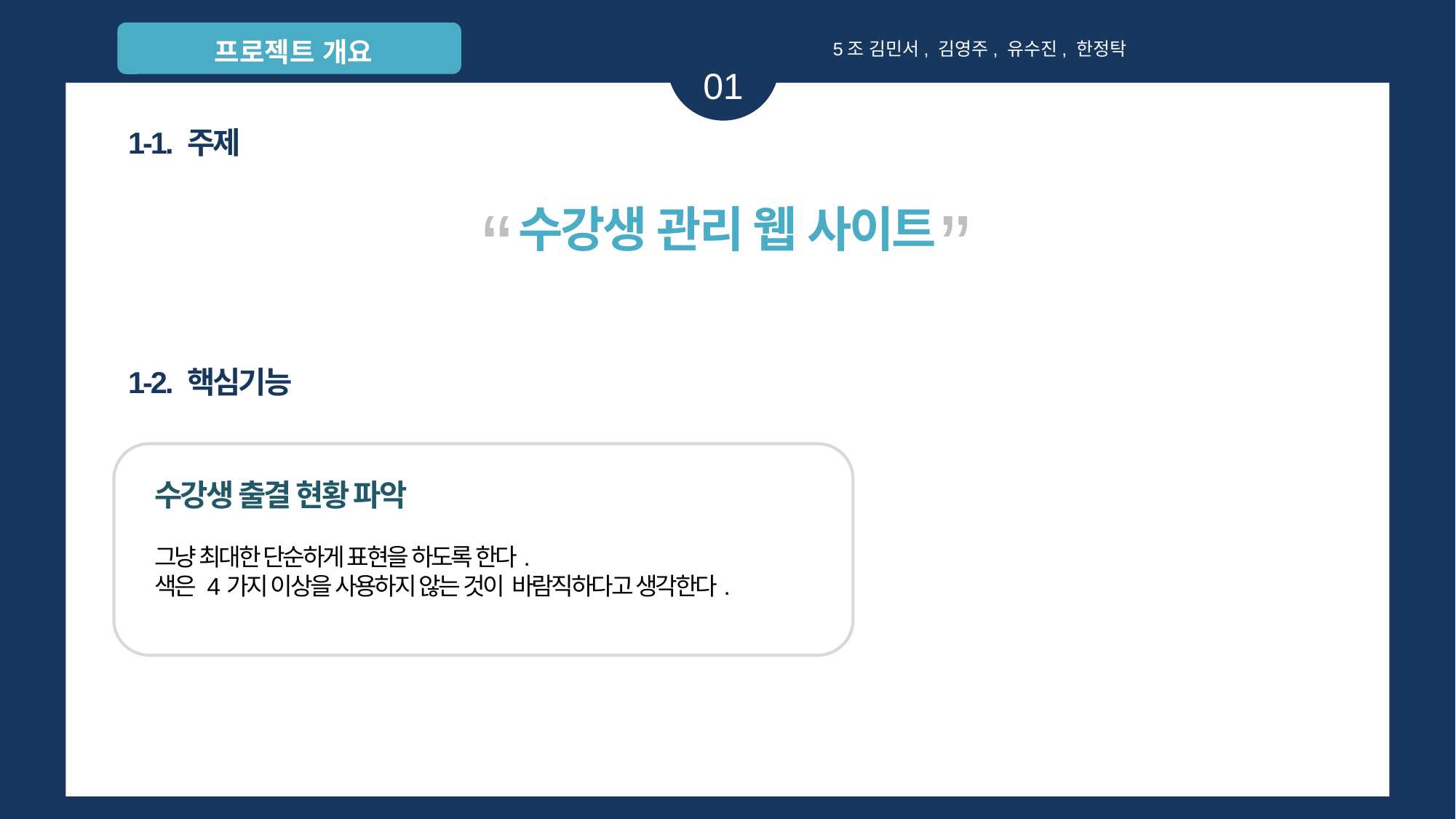

프로젝트 개요
분석
5조 김민서, 김영주, 유수진, 한정탁
01

1-1. 주제
“민희블로그”는 심플한 피피티를 얻을 수 있는 좋은 블로그 이다.
“                 ”
수강생 관리 웹 사이트

소제목
내용을 입력하세요

소제목
내용을 입력하세요
http://minheeblog.tistory.com/category/PPT
1-2. 핵심기능
예)
내용을 입력하세요
내용을 입력하세요
내용을 입력하세요
수강생 출결 현황 파악
그냥 최대한 단순하게 표현을 하도록 한다.
색은 4가지 이상을 사용하지 않는 것이  바람직하다고 생각한다.